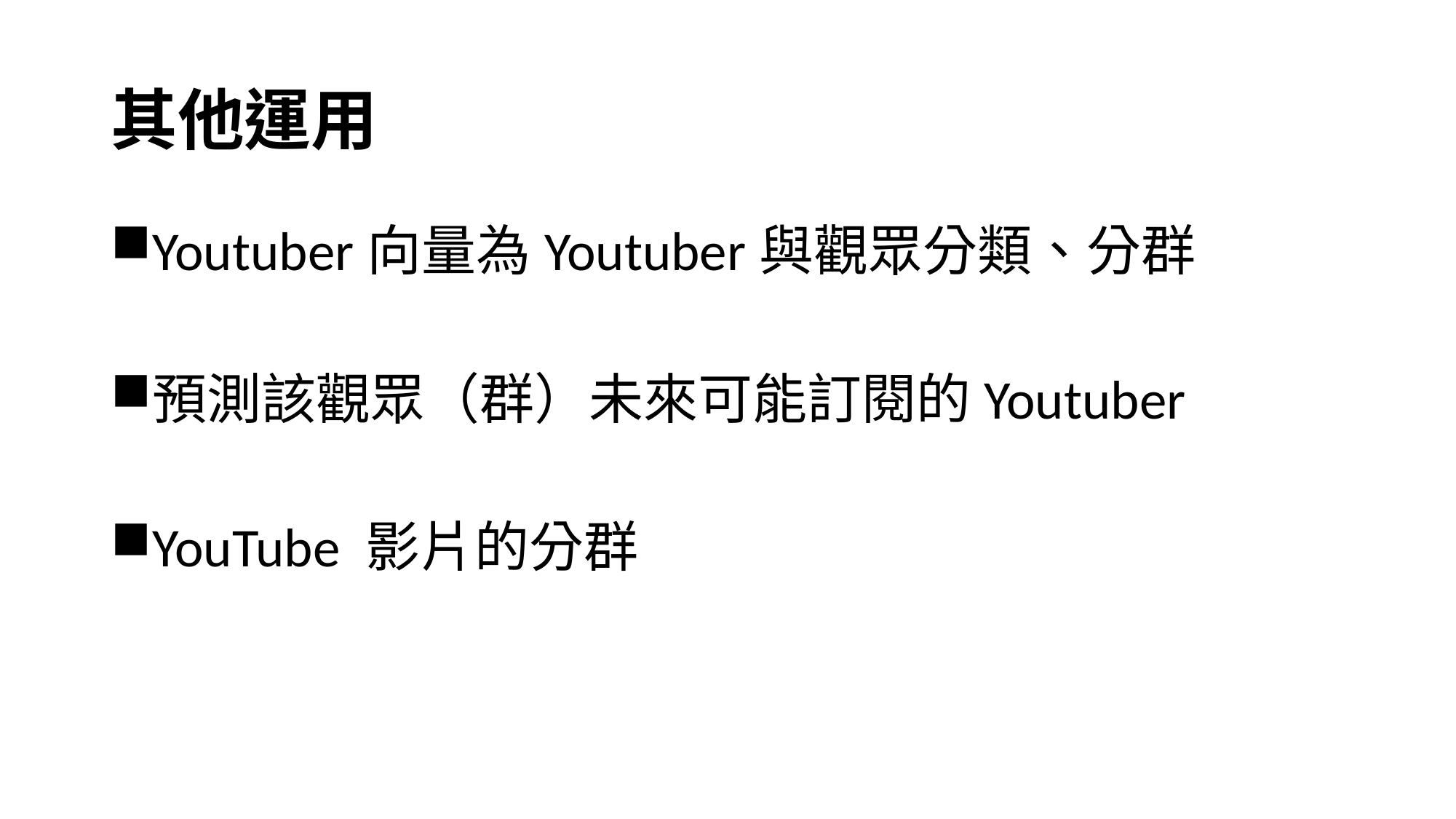

# 其他運用
Youtuber向量為Youtuber與觀眾分類、分群

預測該觀眾（群）未來可能訂閱的Youtuber

YouTube 影片的分群